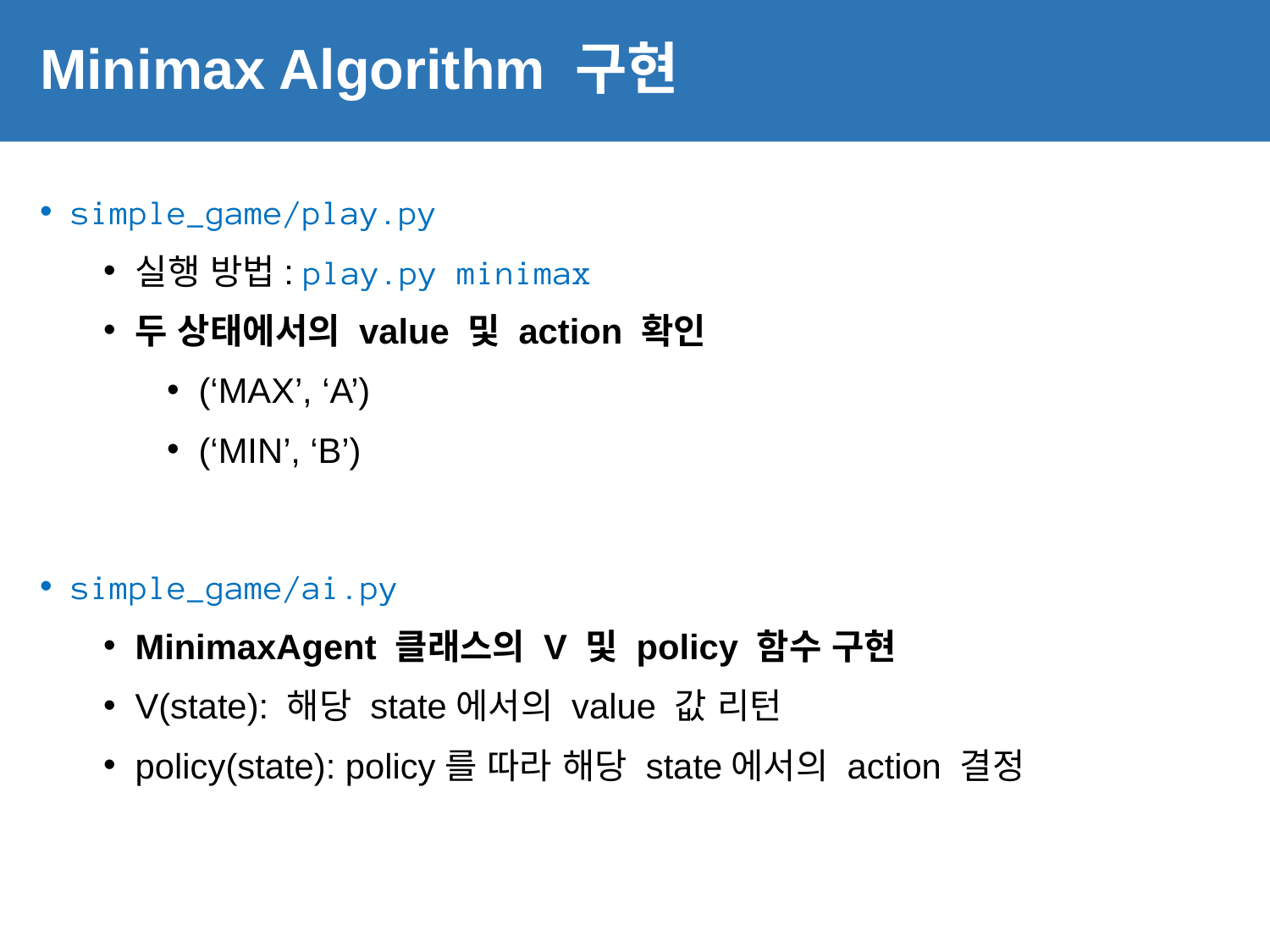

# Minimax Algorithm 구현
17
simple_game/play.py
실행 방법: play.py minimax
두 상태에서의 value 및 action 확인
(‘MAX’, ‘A’)
(‘MIN’, ‘B’)

simple_game/ai.py
MinimaxAgent 클래스의 V 및 policy 함수 구현
V(state): 해당 state에서의 value 값 리턴
policy(state): policy를 따라 해당 state에서의 action 결정